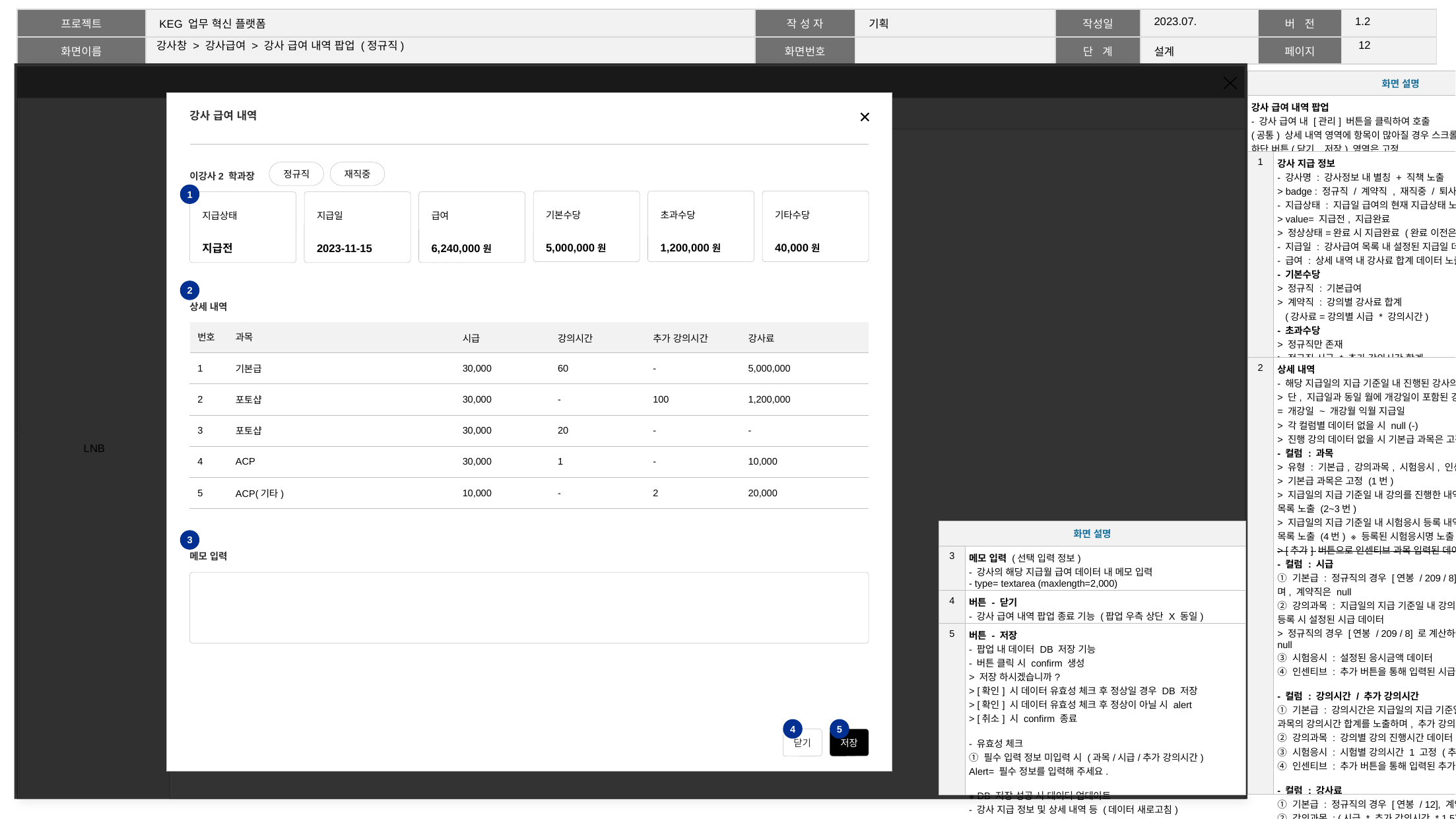

12

# 강사창 > 강사급여 > 강사 급여 내역 팝업 (정규직)
ㅗ
| 화면 설명 |  |
| --- | --- |
| 강사 급여 내역 팝업 - 강사 급여 내 [관리] 버튼을 클릭하여 호출 (공통) 상세 내역 영역에 항목이 많아질 경우 스크롤 생성되며, 스크롤 시 하단 버튼(닫기, 저장) 영역은 고정 |  |
| 1 | 강사 지급 정보 - 강사명 : 강사정보 내 별칭 + 직책 노출 > badge : 정규직 / 계약직 , 재직중 / 퇴사 - 지급상태 : 지급일 급여의 현재 지급상태 노출 > value= 지급전, 지급완료 > 정상상태=완료 시 지급완료 (완료 이전은 지급전) - 지급일 : 강사급여 목록 내 설정된 지급일 데이터 노출 - 급여 : 상세 내역 내 강사료 합계 데이터 노출 - 기본수당 > 정규직 : 기본급여 > 계약직 : 강의별 강사료 합계 (강사료=강의별 시급 \* 강의시간) - 초과수당 > 정규직만 존재 > 정규직 시급 \* 추가 강의시간 합계 - 기타수당 > 기본수당과 초과수당을 제외한 모든 수당 |
| 2 | 상세 내역 - 해당 지급일의 지급 기준일 내 진행된 강사의 과목 목록 노출 > 단, 지급일과 동일 월에 개강일이 포함된 강의는 = 개강일 ~ 개강월 익월 지급일 > 각 컬럼별 데이터 없을 시 null (-) > 진행 강의 데이터 없을 시 기본급 과목은 고정 노출 - 컬럼 : 과목 > 유형 : 기본급, 강의과목, 시험응시, 인센티브 > 기본급 과목은 고정 (1번) > 지급일의 지급 기준일 내 강의를 진행한 내역이 있는 과목 row별 목록 노출 (2~3번) > 지급일의 지급 기준일 내 시험응시 등록 내역이 있는 시험 row별 목록 노출 (4번) ※ 등록된 시험응시명 노출 > [추가] 버튼으로 인센티브 과목 입력된 데이터 추가 (5번) - 컬럼 : 시급 ① 기본급 : 정규직의 경우 [연봉 / 209 / 8] 로 계산하여 노출하며, 계약직은 null ② 강의과목 : 지급일의 지급 기준일 내 강의를 진행한 과목의 계약 등록 시 설정된 시급 데이터 > 정규직의 경우 [연봉 / 209 / 8] 로 계산하여 노출하며, 계약직은 null ③ 시험응시 : 설정된 응시금액 데이터 ④ 인센티브 : 추가 버튼을 통해 입력된 시급 데이터 - 컬럼 : 강의시간 / 추가 강의시간 ① 기본급 : 강의시간은 지급일의 지급 기준일 내 강의를 진행한 과목의 강의시간 합계를 노출하며, 추가 강의시간은 null ② 강의과목 : 강의별 강의 진행시간 데이터 ③ 시험응시 : 시험별 강의시간 1 고정 (추가 강의시간은 null) ④ 인센티브 : 추가 버튼을 통해 입력된 추가 강의시간 데이터 - 컬럼 : 강사료 ① 기본급 : 정규직의 경우 [연봉 / 12], 계약직은 0 ② 강의과목 : (시급 \* 추가 강의시간 \* 1.5) + (시급 \* 강의시간) ※데이터 null일 시 0 으로 계산 ③ 시험응시 : 시급 \* 강의시간 ④ 인센티브 : 추가 버튼을 통해 입력된 시급 \* 추가 강의시간 |
강사 급여 내역
이강사2 학과장
정규직
재직중
1
기본수당
5,000,000원
초과수당
1,200,000원
기타수당
40,000원
급여
6,240,000원
지급상태
지급전
지급일
2023-11-15
2
상세 내역
| 번호 | 과목 | 시급 | 강의시간 | 추가 강의시간 | 강사료 |
| --- | --- | --- | --- | --- | --- |
| 1 | 기본급 | 30,000 | 60 | - | 5,000,000 |
| 2 | 포토샵 | 30,000 | - | 100 | 1,200,000 |
| 3 | 포토샵 | 30,000 | 20 | - | - |
| 4 | ACP | 30,000 | 1 | - | 10,000 |
| 5 | ACP(기타) | 10,000 | - | 2 | 20,000 |
| 화면 설명 |  |
| --- | --- |
| 3 | 메모 입력 (선택 입력 정보) - 강사의 해당 지급월 급여 데이터 내 메모 입력 - type= textarea (maxlength=2,000) |
| 4 | 버튼 - 닫기 - 강사 급여 내역 팝업 종료 기능 (팝업 우측 상단 X 동일) |
| 5 | 버튼 - 저장 - 팝업 내 데이터 DB 저장 기능 - 버튼 클릭 시 confirm 생성 > 저장 하시겠습니까? > [확인] 시 데이터 유효성 체크 후 정상일 경우 DB 저장 > [확인] 시 데이터 유효성 체크 후 정상이 아닐 시 alert > [취소] 시 confirm 종료 - 유효성 체크 ① 필수 입력 정보 미입력 시 (과목/시급/추가 강의시간) Alert= 필수 정보를 입력해 주세요. ※ DB 저장 성공 시 데이터 업데이트 - 강사 지급 정보 및 상세 내역 등 (데이터 새로고침) |
3
메모 입력

4
5
닫기
저장